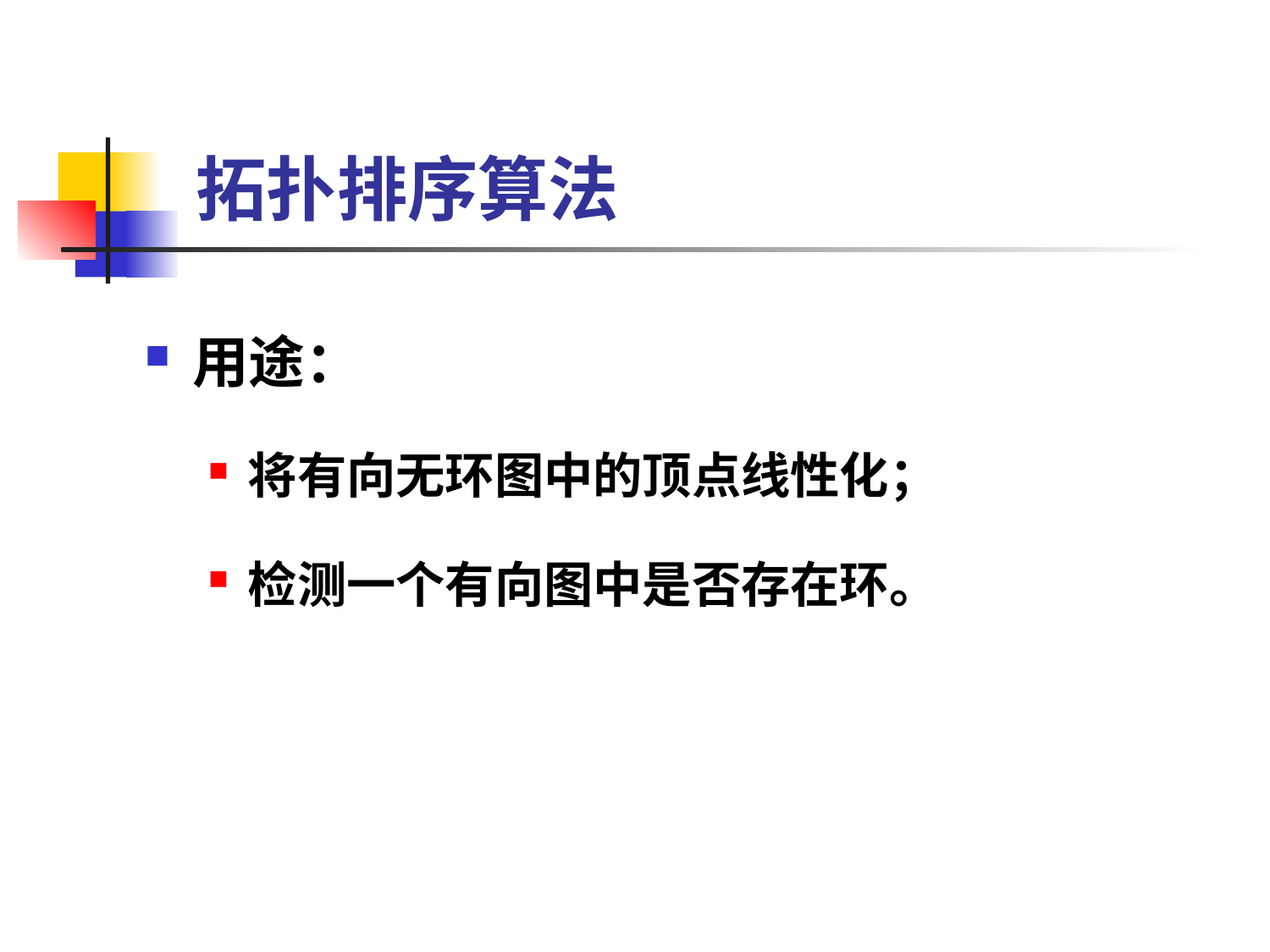

# 拓扑排序算法
用途：
将有向无环图中的顶点线性化；
检测一个有向图中是否存在环。